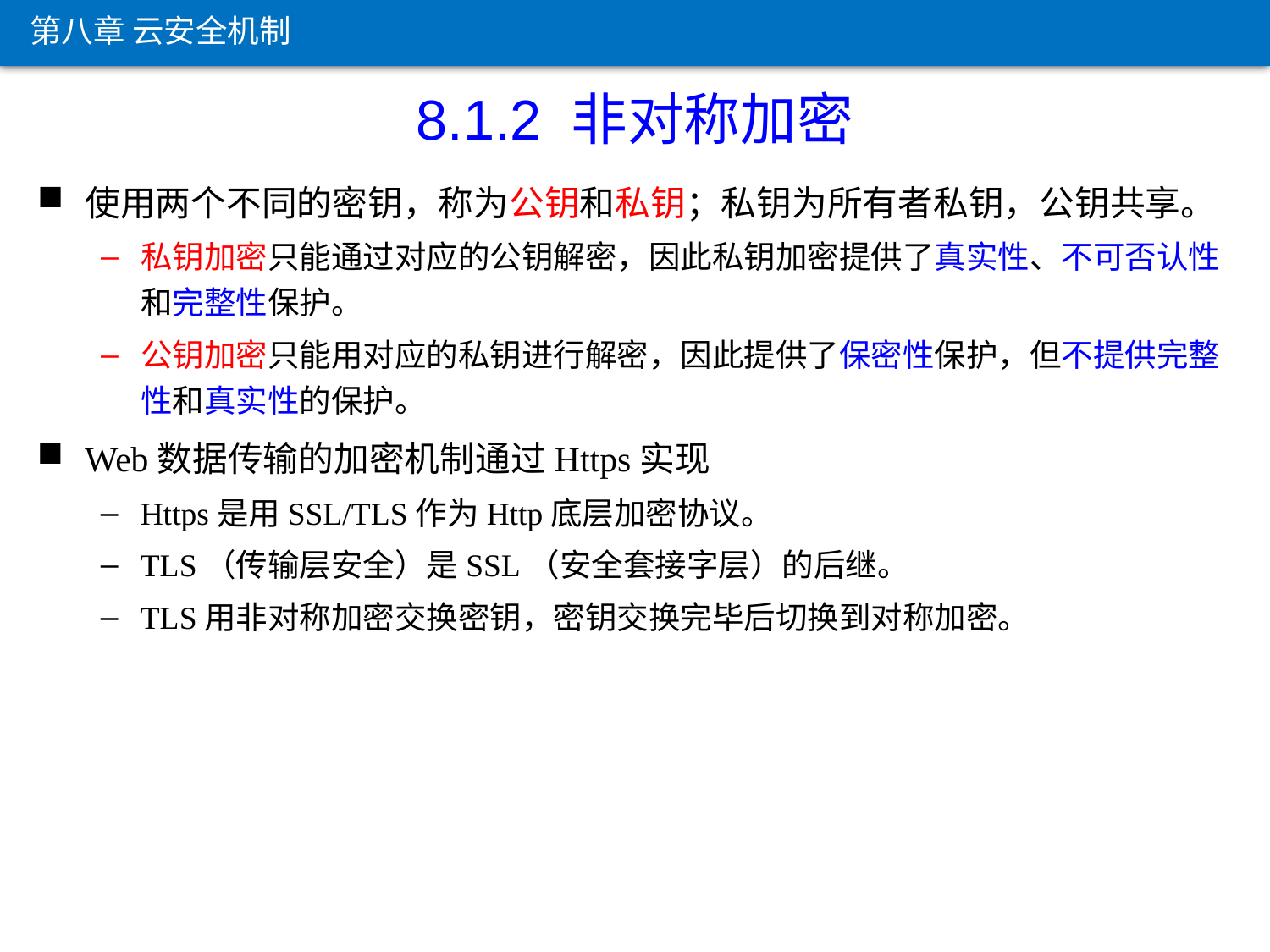

第八章 云安全机制
8.1.2 非对称加密
使用两个不同的密钥，称为公钥和私钥；私钥为所有者私钥，公钥共享。
私钥加密只能通过对应的公钥解密，因此私钥加密提供了真实性、不可否认性和完整性保护。
公钥加密只能用对应的私钥进行解密，因此提供了保密性保护，但不提供完整性和真实性的保护。
Web数据传输的加密机制通过Https实现
Https是用SSL/TLS作为Http底层加密协议。
TLS（传输层安全）是SSL（安全套接字层）的后继。
TLS用非对称加密交换密钥，密钥交换完毕后切换到对称加密。